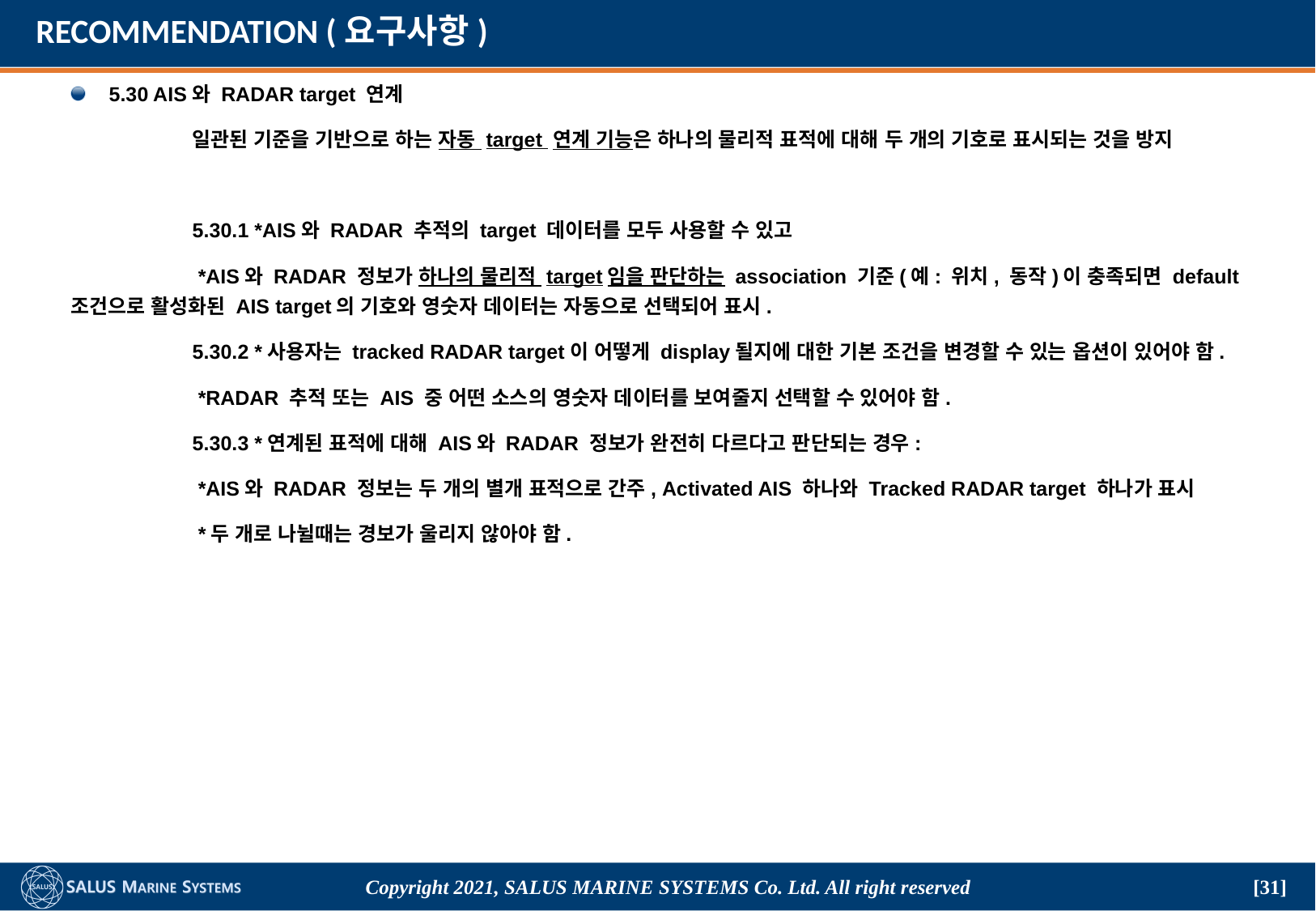

# RECOMMENDATION (요구사항)
5.30 AIS와 RADAR target 연계
	일관된 기준을 기반으로 하는 자동 target 연계 기능은 하나의 물리적 표적에 대해 두 개의 기호로 표시되는 것을 방지

	5.30.1 *AIS와 RADAR 추적의 target 데이터를 모두 사용할 수 있고
	 *AIS와 RADAR 정보가 하나의 물리적 target임을 판단하는 association 기준(예: 위치, 동작)이 충족되면 default 조건으로 활성화된 AIS target의 기호와 영숫자 데이터는 자동으로 선택되어 표시.
	5.30.2 *사용자는 tracked RADAR target이 어떻게 display될지에 대한 기본 조건을 변경할 수 있는 옵션이 있어야 함.
	 *RADAR 추적 또는 AIS 중 어떤 소스의 영숫자 데이터를 보여줄지 선택할 수 있어야 함.
	5.30.3 *연계된 표적에 대해 AIS와 RADAR 정보가 완전히 다르다고 판단되는 경우:
	 *AIS와 RADAR 정보는 두 개의 별개 표적으로 간주, Activated AIS 하나와 Tracked RADAR target 하나가 표시
	 *두 개로 나뉠때는 경보가 울리지 않아야 함.
Copyright 2021, SALUS Marine Systems Co. Ltd. All right reserved
[31]